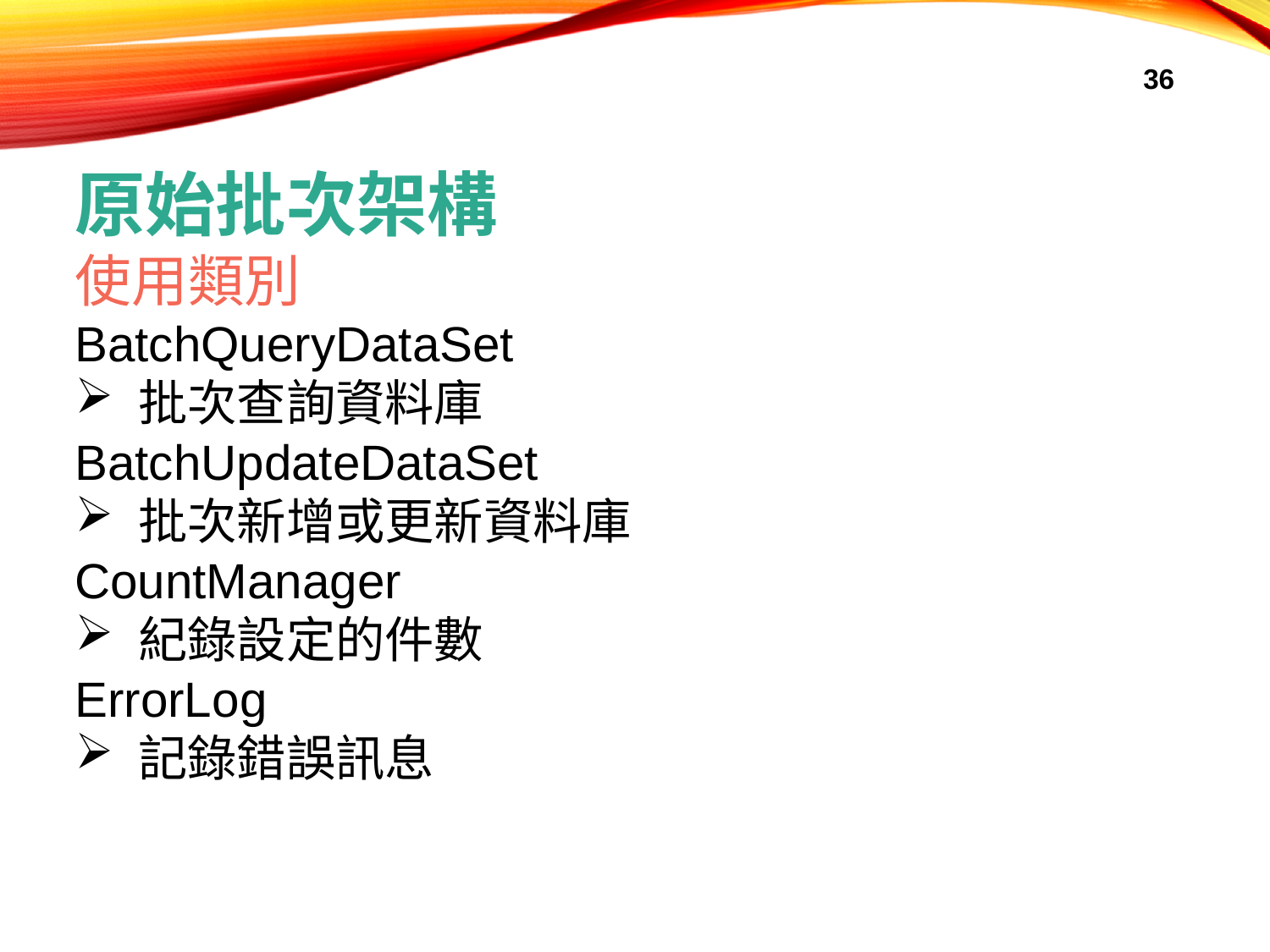

36
原始批次架構
使用類別
BatchQueryDataSet
批次查詢資料庫
BatchUpdateDataSet
批次新增或更新資料庫
CountManager
紀錄設定的件數
ErrorLog
記錄錯誤訊息